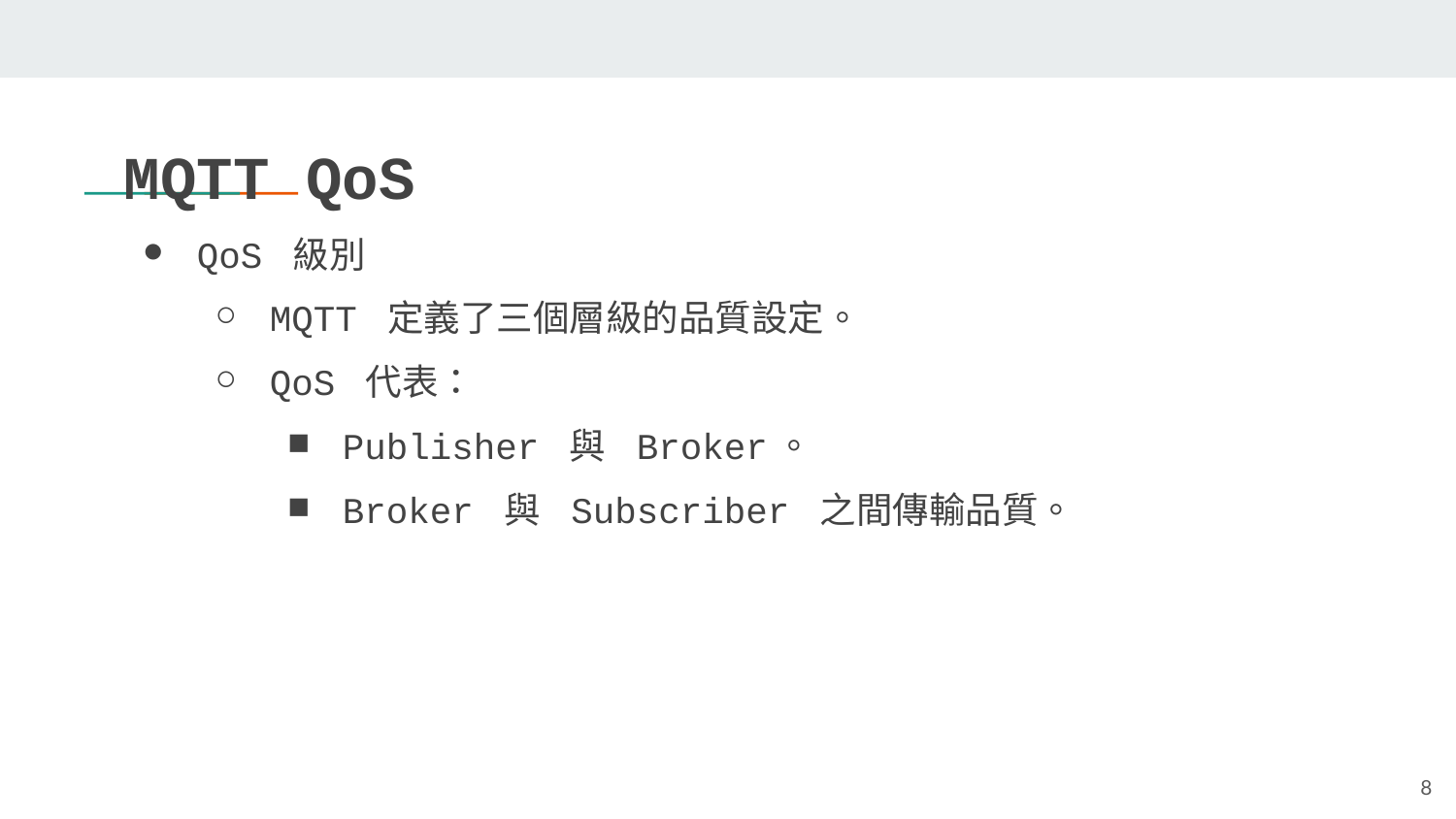

MQTT QoS
QoS 級別
MQTT 定義了三個層級的品質設定。
QoS 代表：
Publisher 與 Broker。
Broker 與 Subscriber 之間傳輸品質。
8